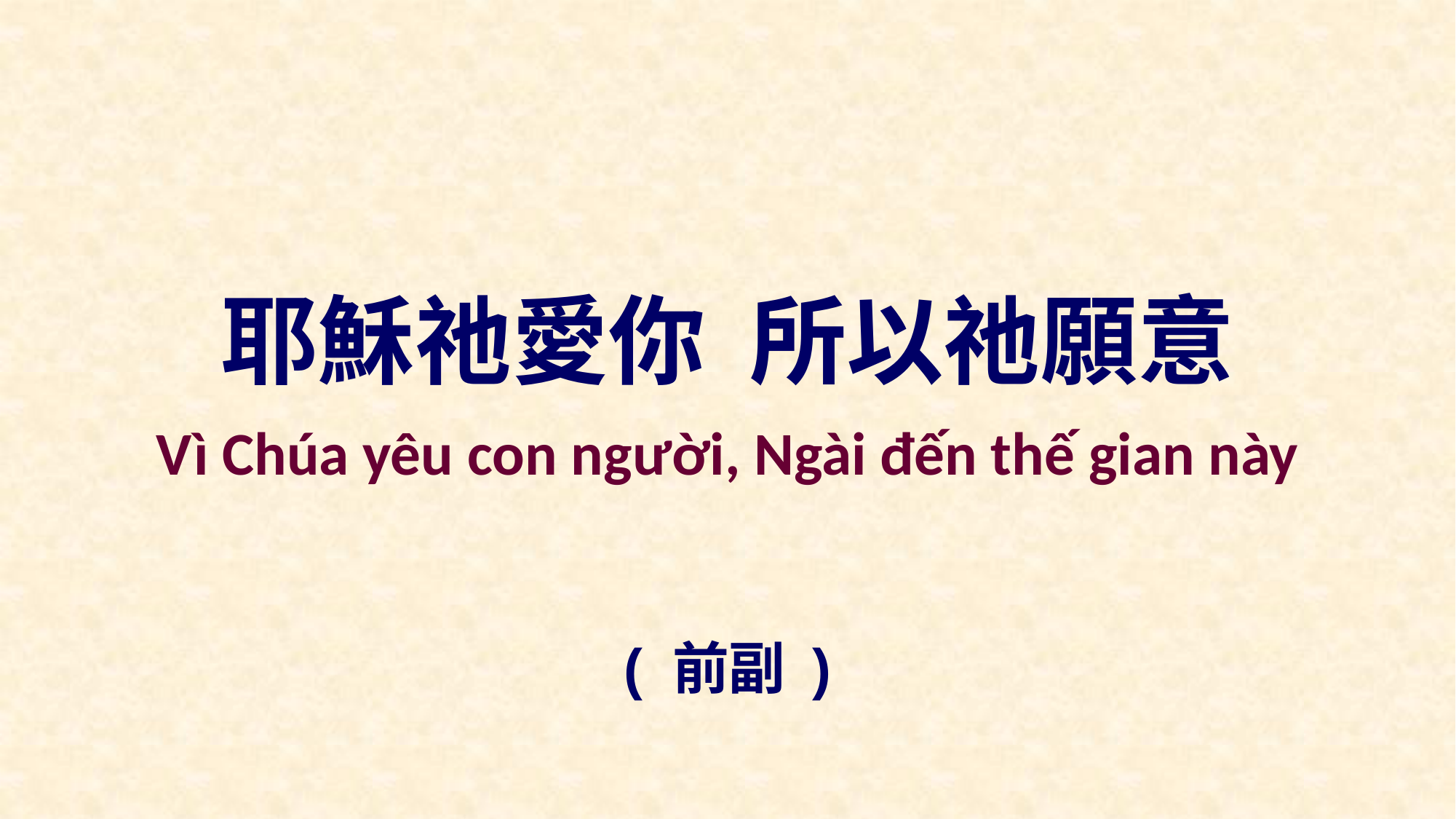

耶穌祂愛你  所以祂願意
Vì Chúa yêu con người, Ngài đến thế gian này
( 前副 )